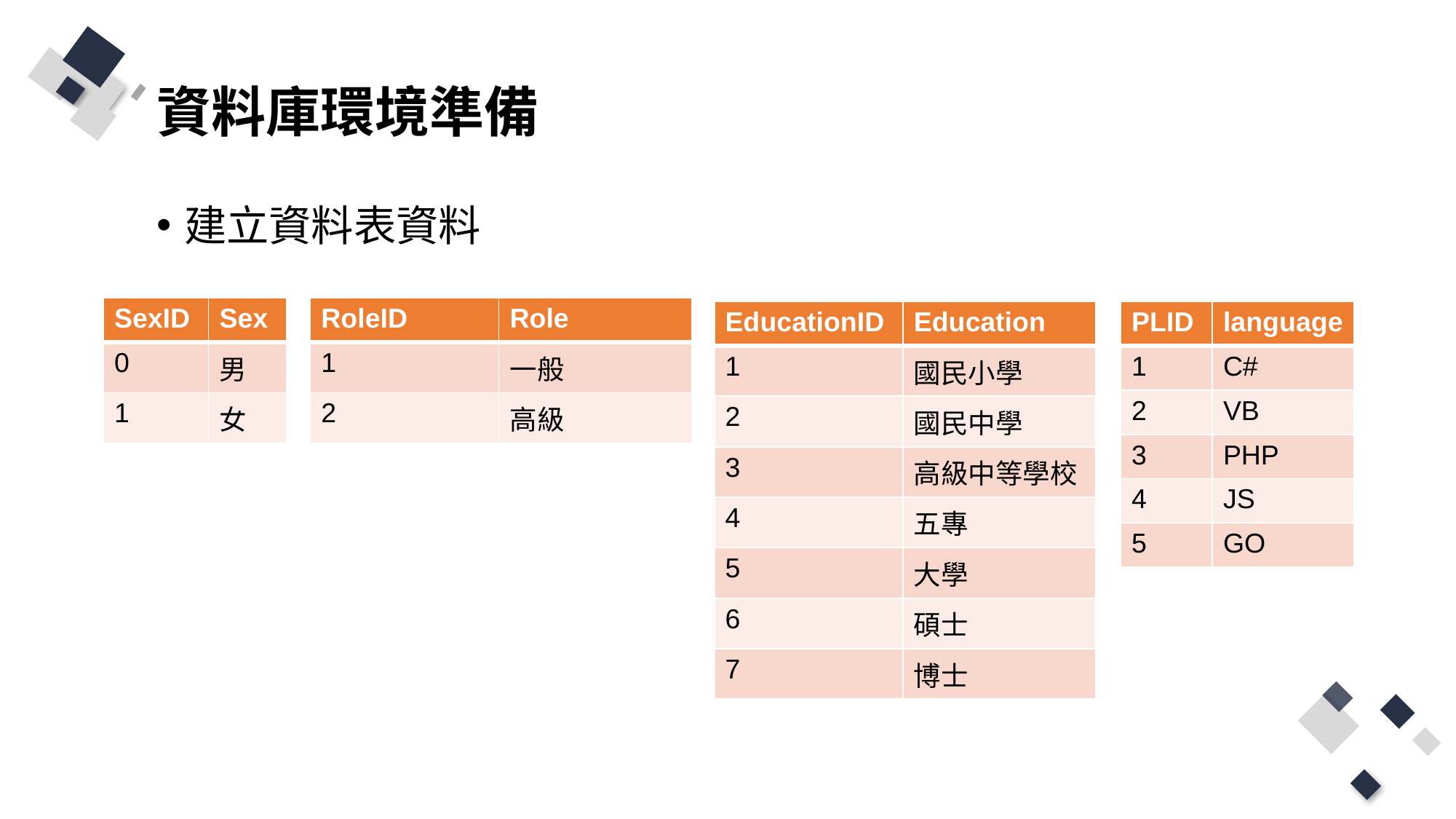

# 資料庫環境準備
建立資料表資料
| SexID | Sex |
| --- | --- |
| 0 | 男 |
| 1 | 女 |
| RoleID | Role |
| --- | --- |
| 1 | 一般 |
| 2 | 高級 |
| EducationID | Education |
| --- | --- |
| 1 | 國民小學 |
| 2 | 國民中學 |
| 3 | 高級中等學校 |
| 4 | 五專 |
| 5 | 大學 |
| 6 | 碩士 |
| 7 | 博士 |
| PLID | language |
| --- | --- |
| 1 | C# |
| 2 | VB |
| 3 | PHP |
| 4 | JS |
| 5 | GO |